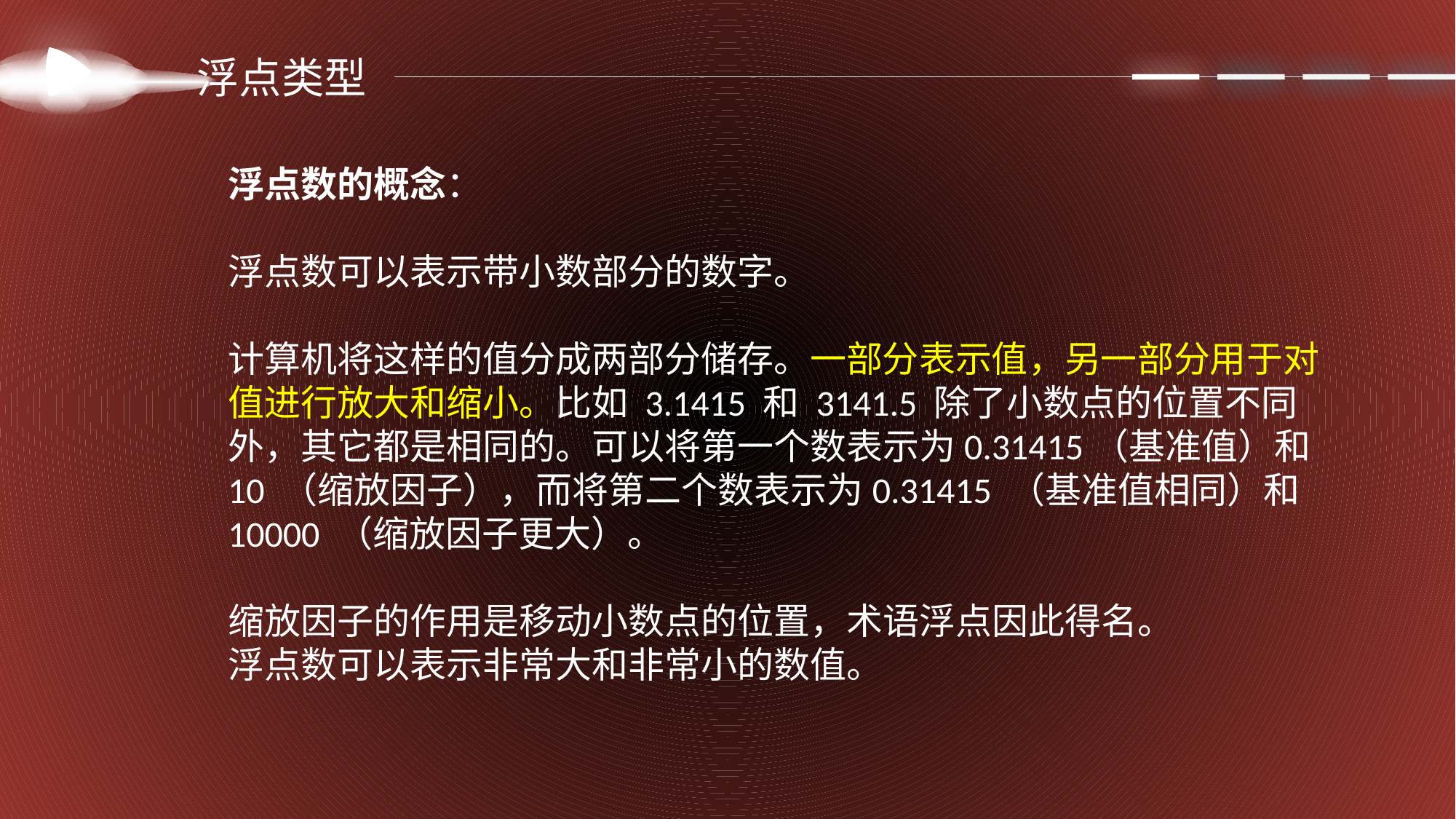

浮点类型

浮点数的概念：

浮点数可以表示带小数部分的数字。

计算机将这样的值分成两部分储存。一部分表示值，另一部分用于对值进行放大和缩小。比如 3.1415 和 3141.5 除了小数点的位置不同外，其它都是相同的。可以将第一个数表示为0.31415（基准值）和 10 （缩放因子），而将第二个数表示为0.31415 （基准值相同）和 10000 （缩放因子更大）。

缩放因子的作用是移动小数点的位置，术语浮点因此得名。
浮点数可以表示非常大和非常小的数值。